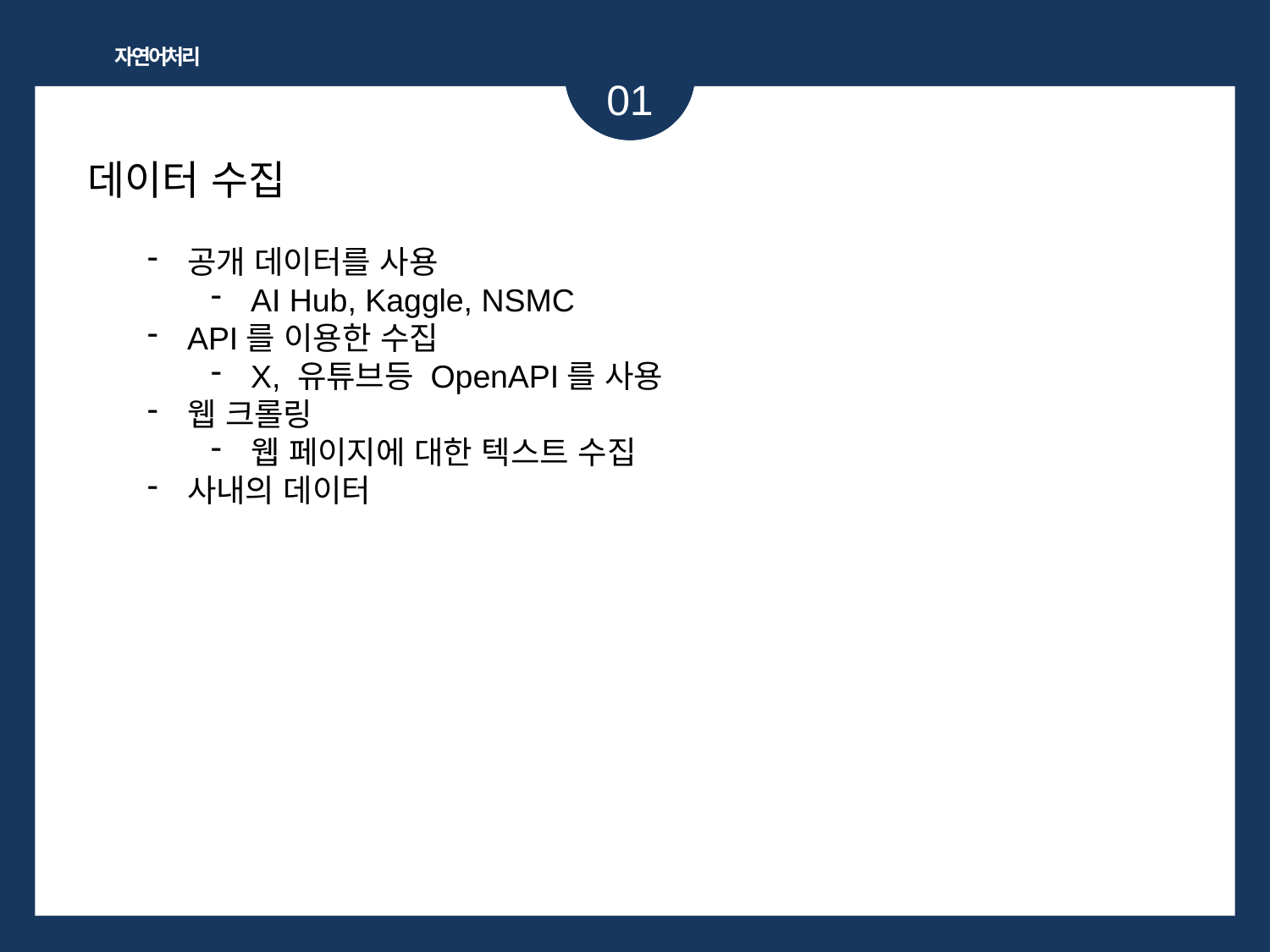

자연어처리
01
데이터 수집
공개 데이터를 사용
AI Hub, Kaggle, NSMC
API를 이용한 수집
X, 유튜브등 OpenAPI를 사용
웹 크롤링
웹 페이지에 대한 텍스트 수집
사내의 데이터